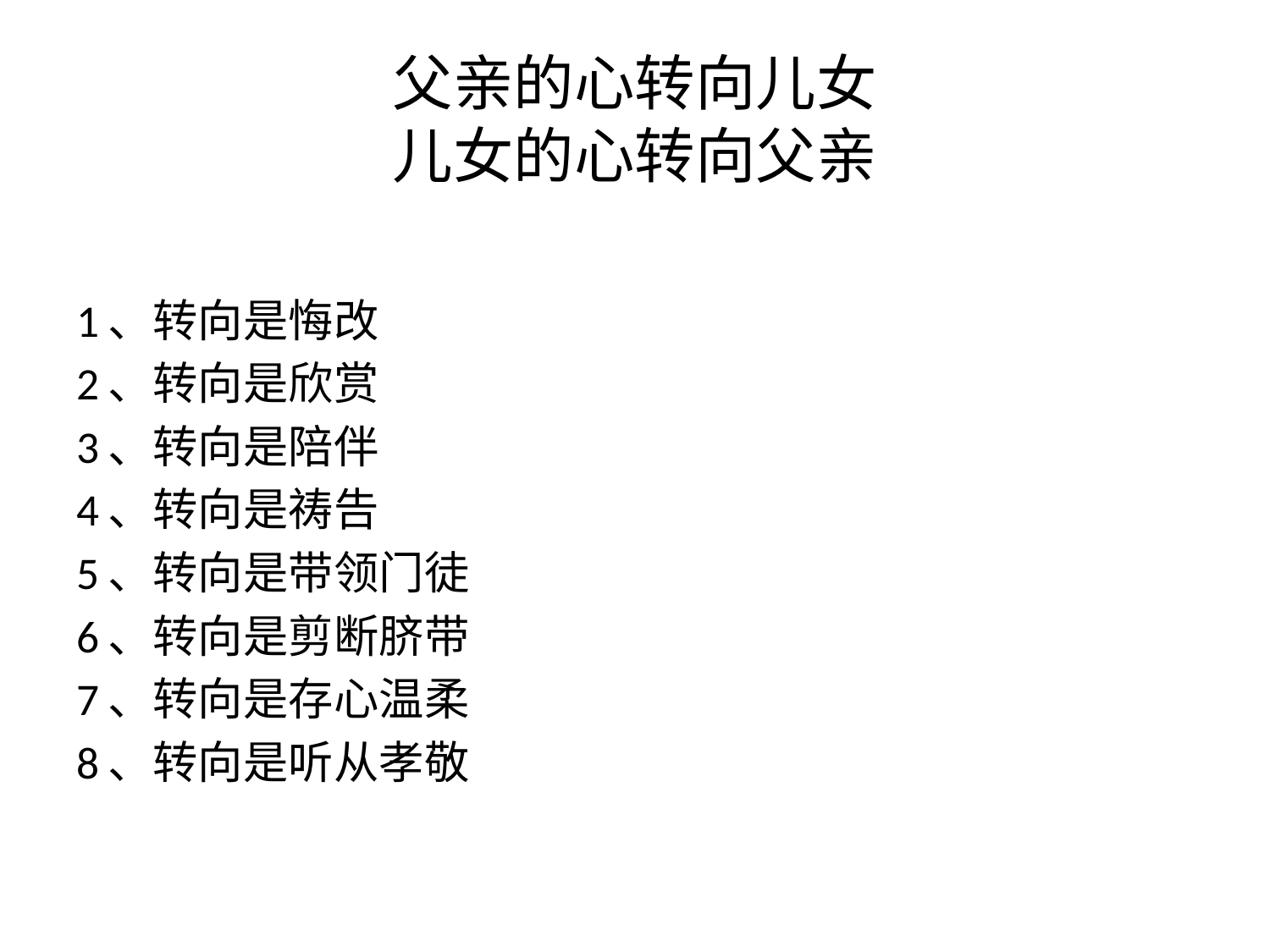

# 父亲的心转向儿女 儿女的心转向父亲

1、转向是悔改
2、转向是欣赏
3、转向是陪伴
4、转向是祷告
5、转向是带领门徒
6、转向是剪断脐带
7、转向是存心温柔
8、转向是听从孝敬